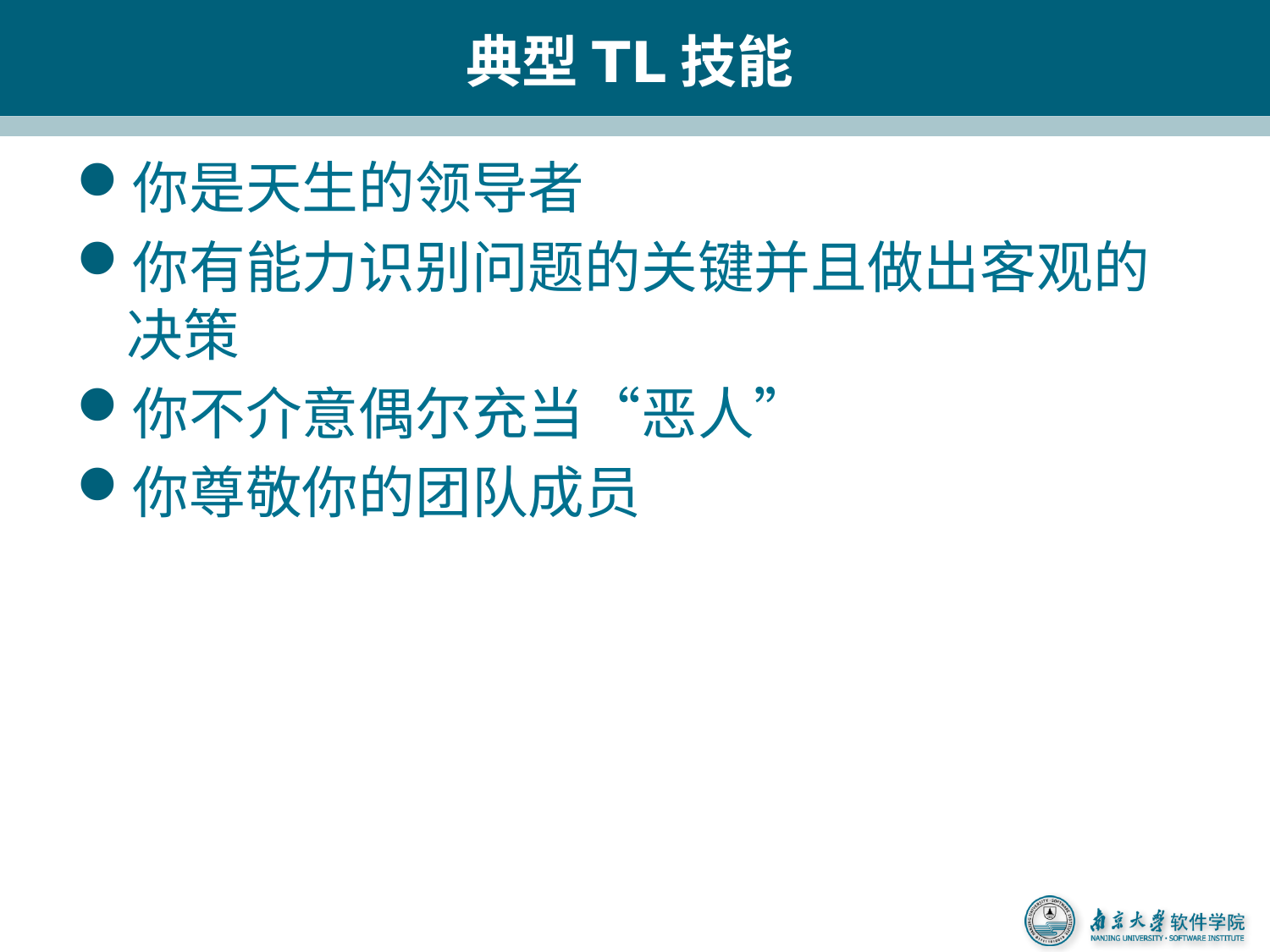

# 典型TL技能
你是天生的领导者
你有能力识别问题的关键并且做出客观的决策
你不介意偶尔充当“恶人”
你尊敬你的团队成员